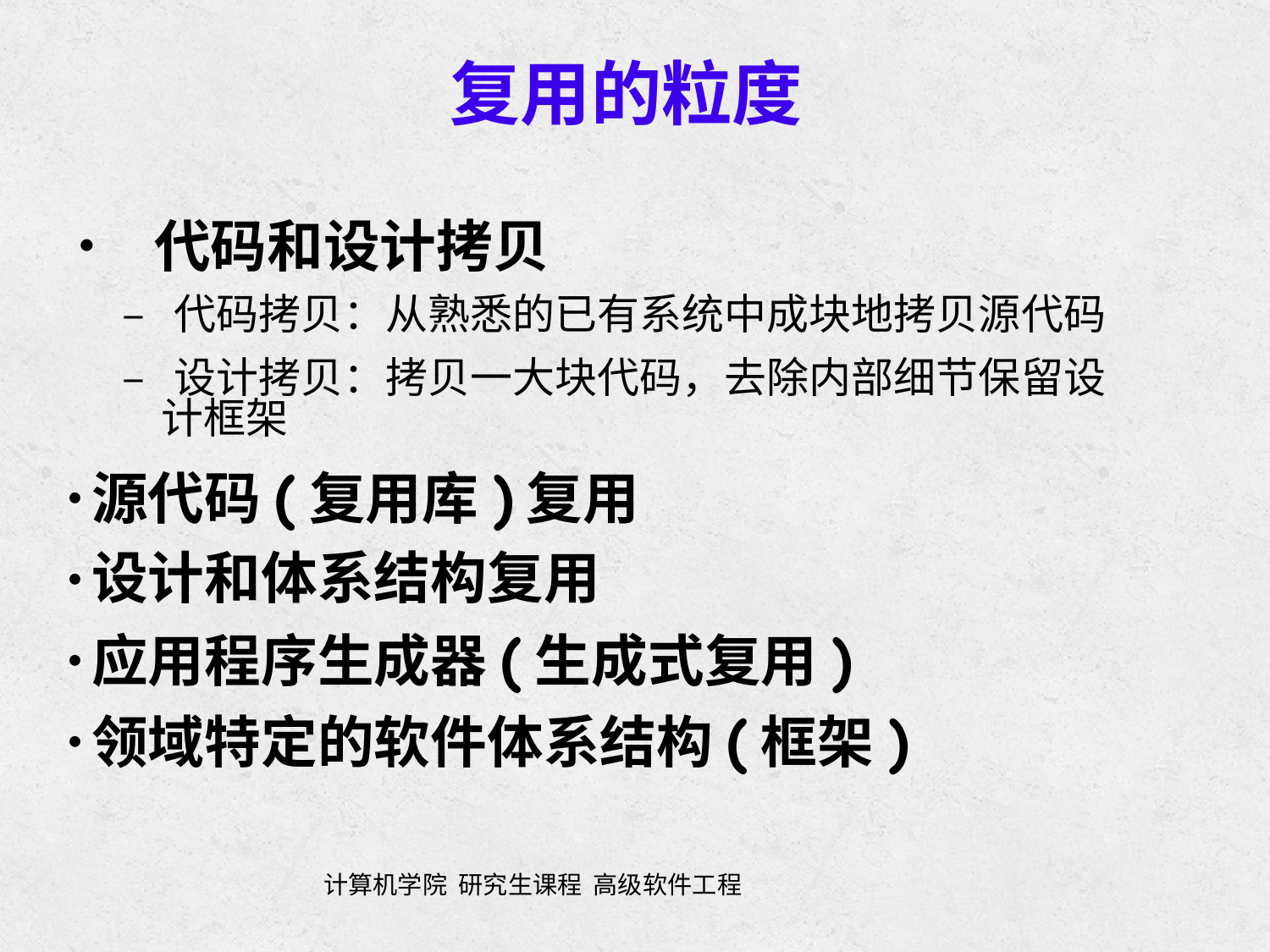

复用的粒度

•  代码和设计拷贝
	–  代码拷贝：从熟悉的已有系统中成块地拷贝源代码
	–  设计拷贝：拷贝一大块代码，去除内部细节保留设
		计框架
•
•
•
•
源代码(复用库)复用
设计和体系结构复用
应用程序生成器(生成式复用)
领域特定的软件体系结构(框架)
计算机学院  研究生课程  高级软件工程